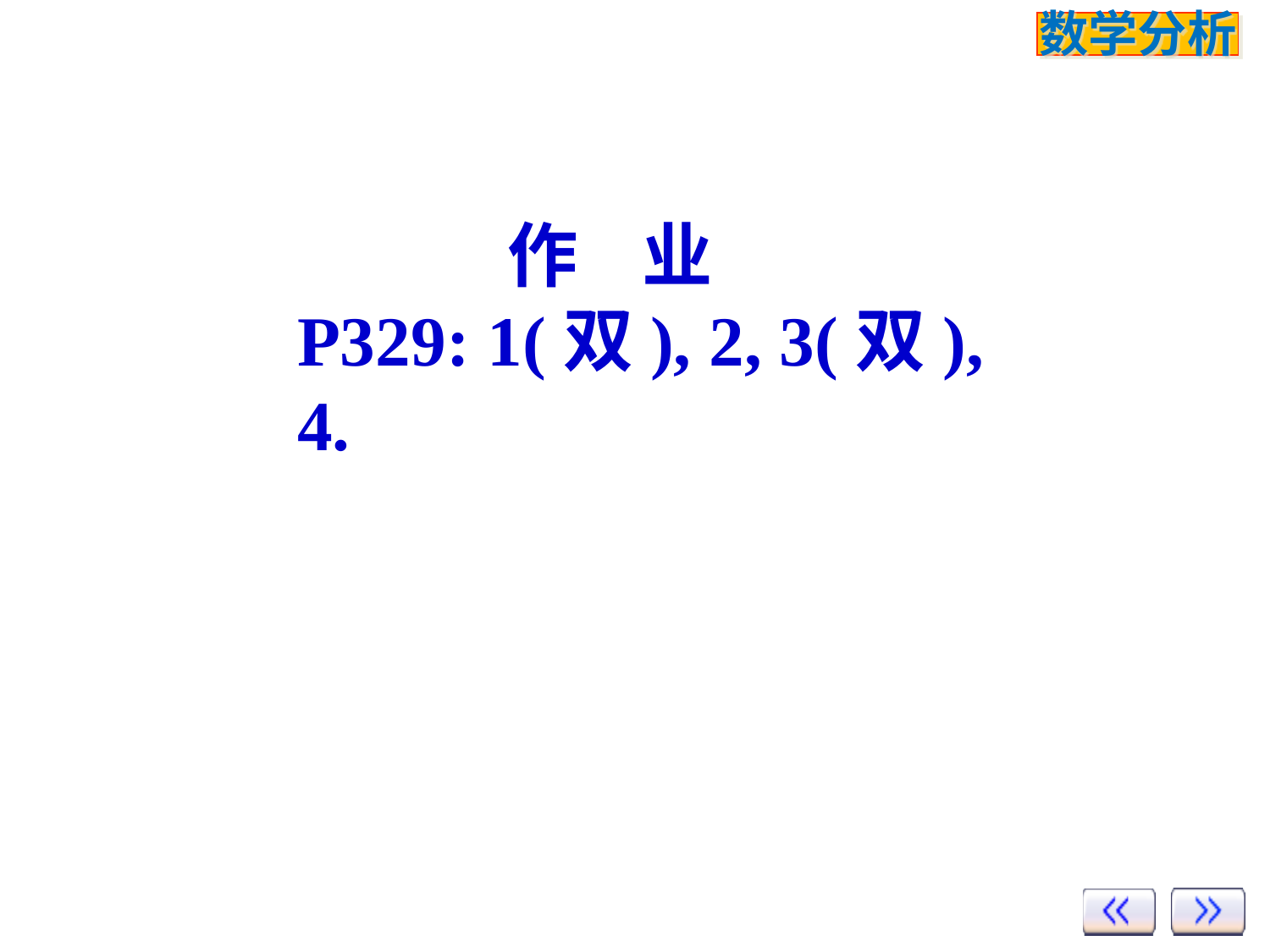

作    业
P329: 1(双), 2, 3(双), 4.